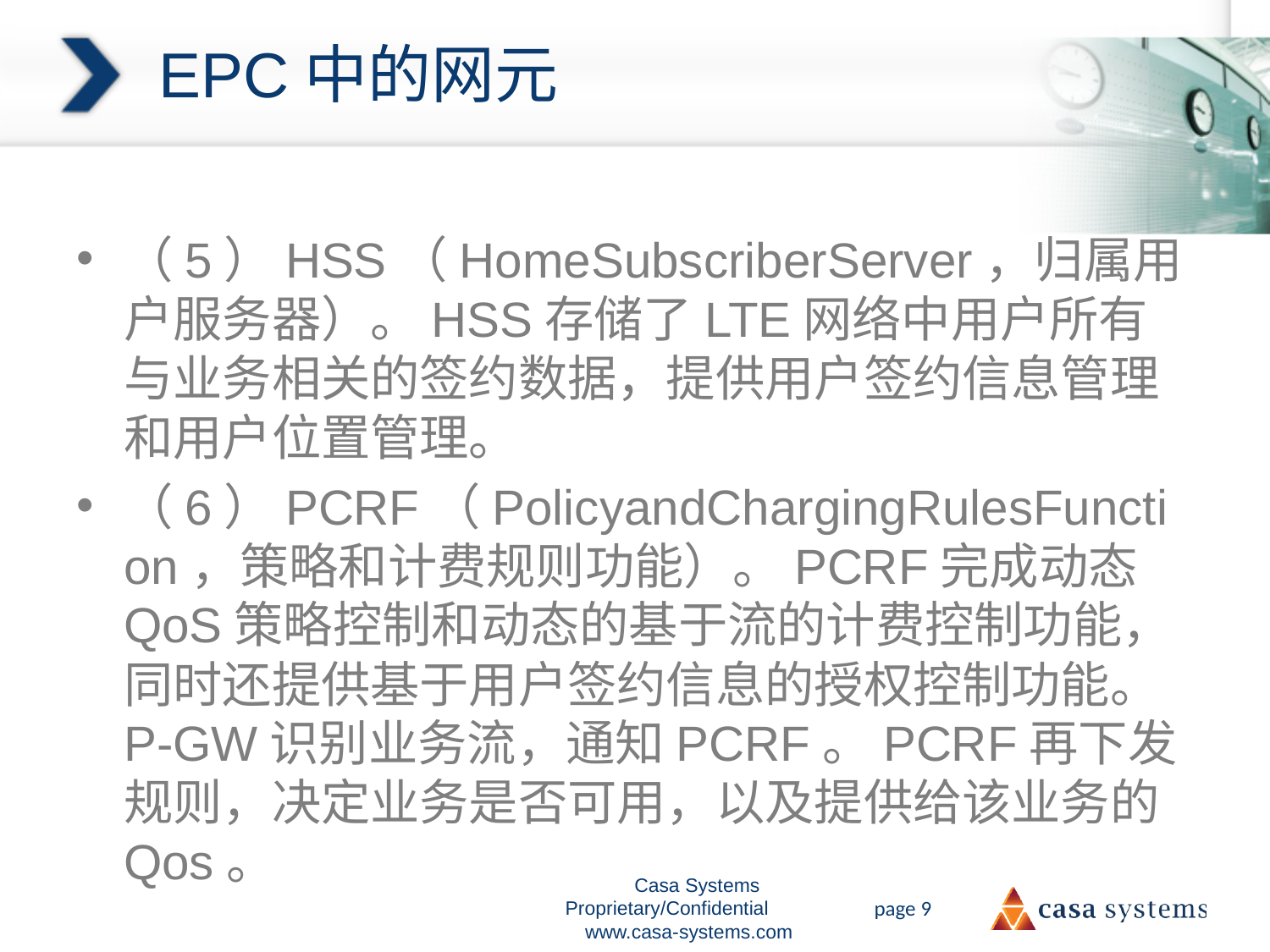

# EPC中的网元
（5）HSS（HomeSubscriberServer，归属用户服务器）。HSS存储了LTE网络中用户所有与业务相关的签约数据，提供用户签约信息管理和用户位置管理。
（6）PCRF（PolicyandChargingRulesFunction，策略和计费规则功能）。PCRF完成动态QoS策略控制和动态的基于流的计费控制功能，同时还提供基于用户签约信息的授权控制功能。P-GW识别业务流，通知PCRF。PCRF再下发规则，决定业务是否可用，以及提供给该业务的Qos。
Casa Systems Proprietary/Confidential            www.casa-systems.com
page 9